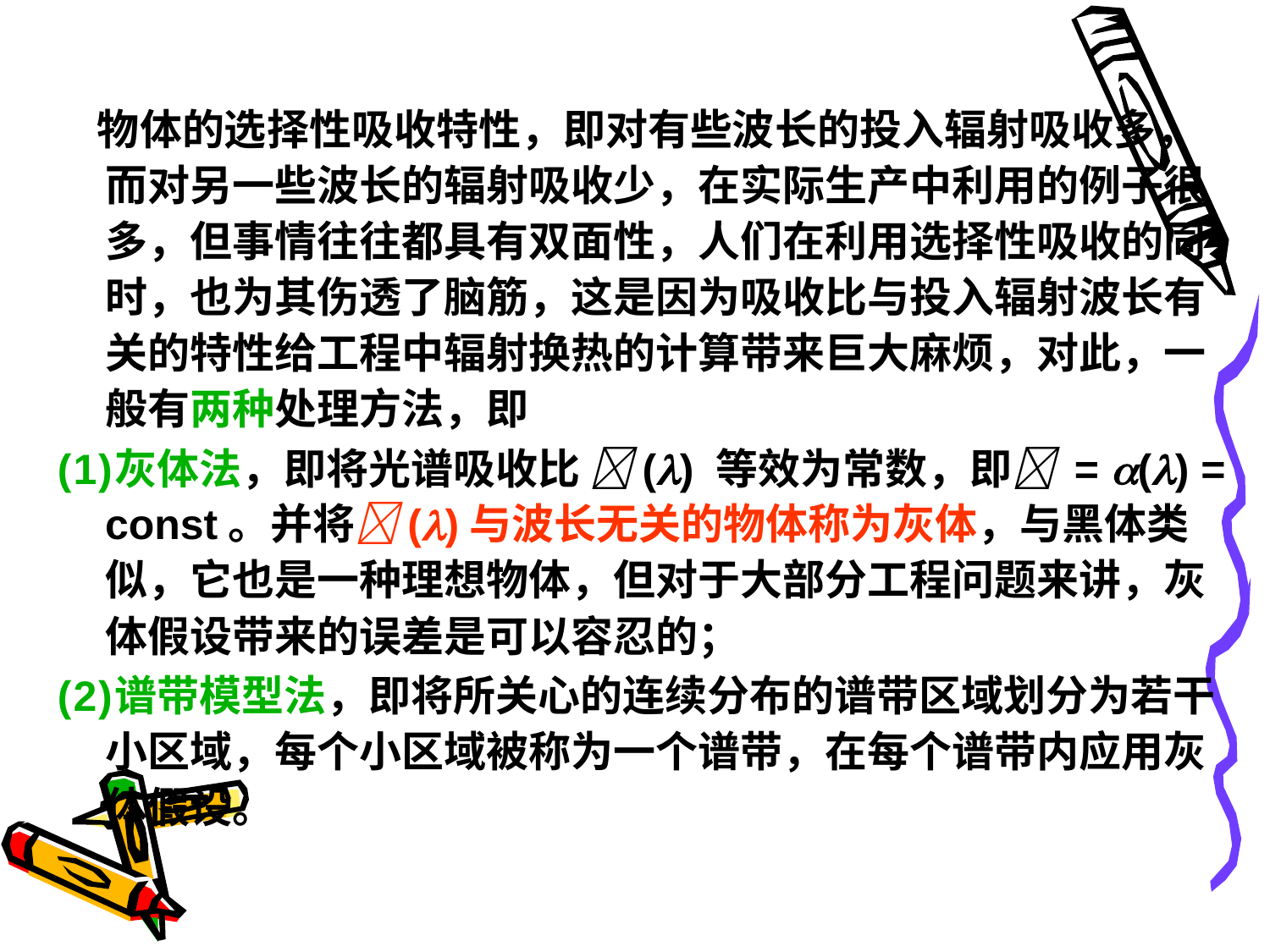

物体的选择性吸收特性，即对有些波长的投入辐射吸收多，而对另一些波长的辐射吸收少，在实际生产中利用的例子很多，但事情往往都具有双面性，人们在利用选择性吸收的同时，也为其伤透了脑筋，这是因为吸收比与投入辐射波长有关的特性给工程中辐射换热的计算带来巨大麻烦，对此，一般有两种处理方法，即
灰体法，即将光谱吸收比 α(λ) 等效为常数，即α = α(λ) = const。并将α(λ)与波长无关的物体称为灰体，与黑体类似，它也是一种理想物体，但对于大部分工程问题来讲，灰体假设带来的误差是可以容忍的；
谱带模型法，即将所关心的连续分布的谱带区域划分为若干小区域，每个小区域被称为一个谱带，在每个谱带内应用灰体假设。